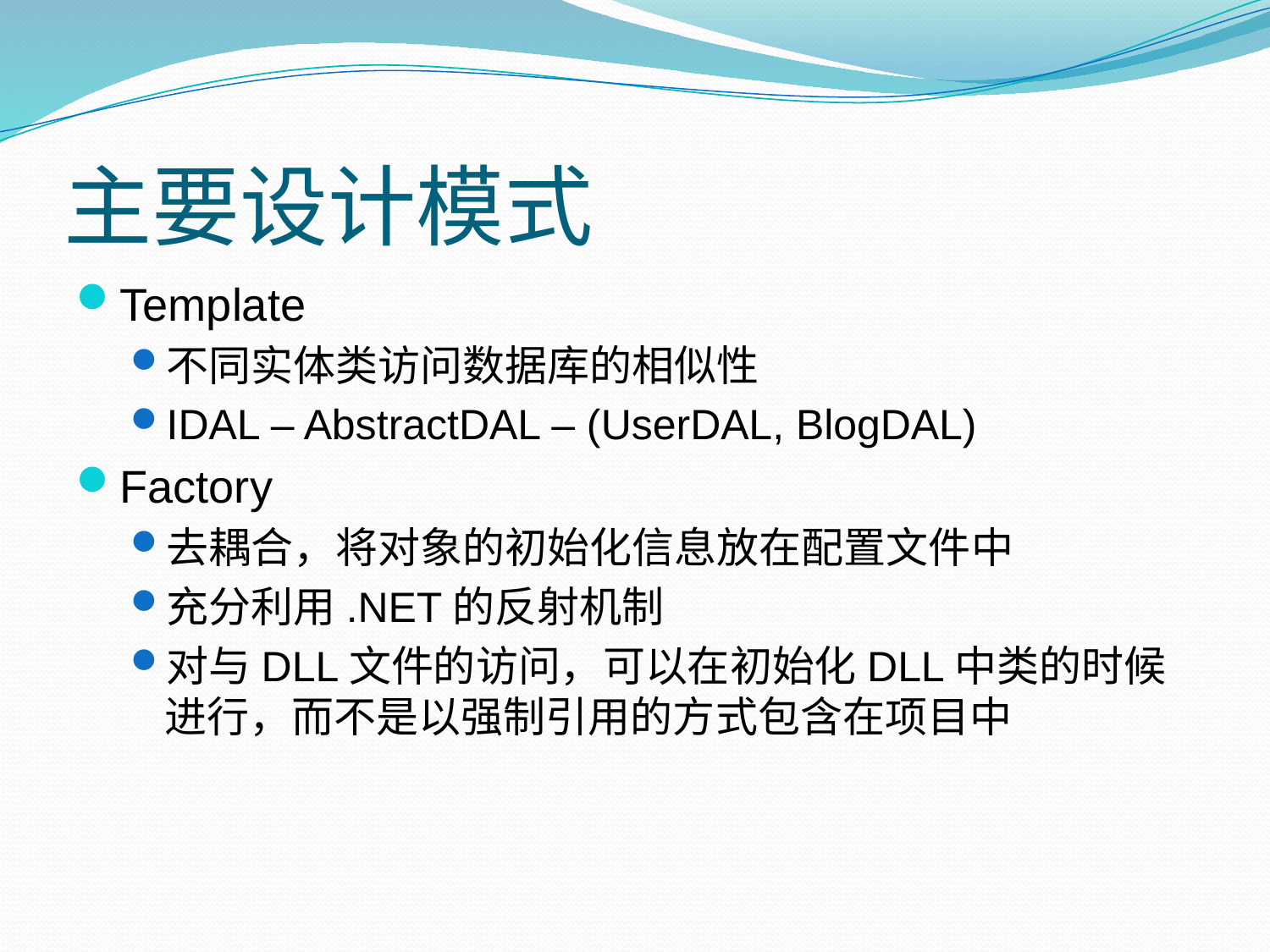

# 主要设计模式
Template
不同实体类访问数据库的相似性
IDAL – AbstractDAL – (UserDAL, BlogDAL)
Factory
去耦合，将对象的初始化信息放在配置文件中
充分利用.NET的反射机制
对与DLL文件的访问，可以在初始化DLL中类的时候进行，而不是以强制引用的方式包含在项目中